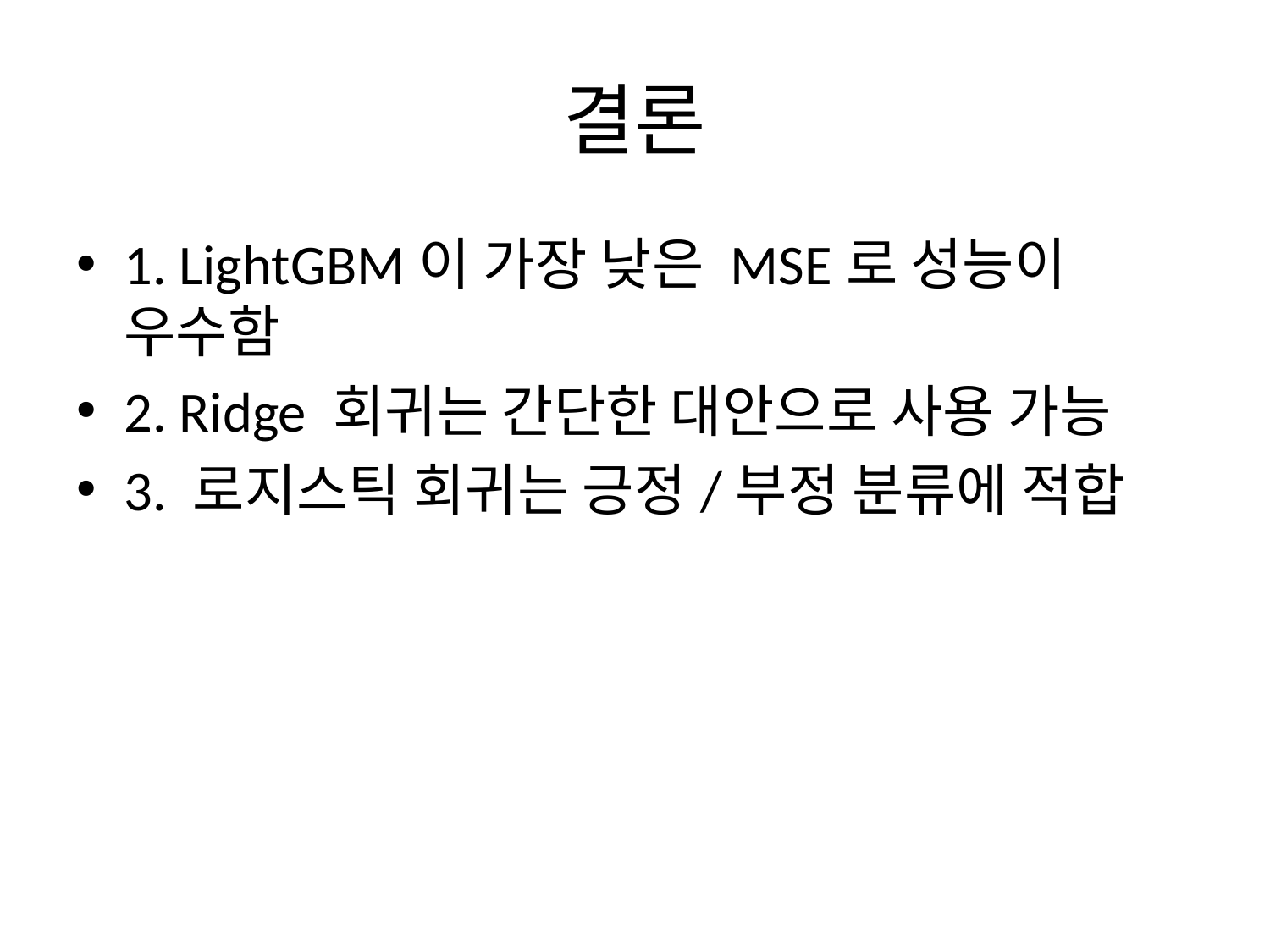

# 결론
1. LightGBM이 가장 낮은 MSE로 성능이 우수함
2. Ridge 회귀는 간단한 대안으로 사용 가능
3. 로지스틱 회귀는 긍정/부정 분류에 적합